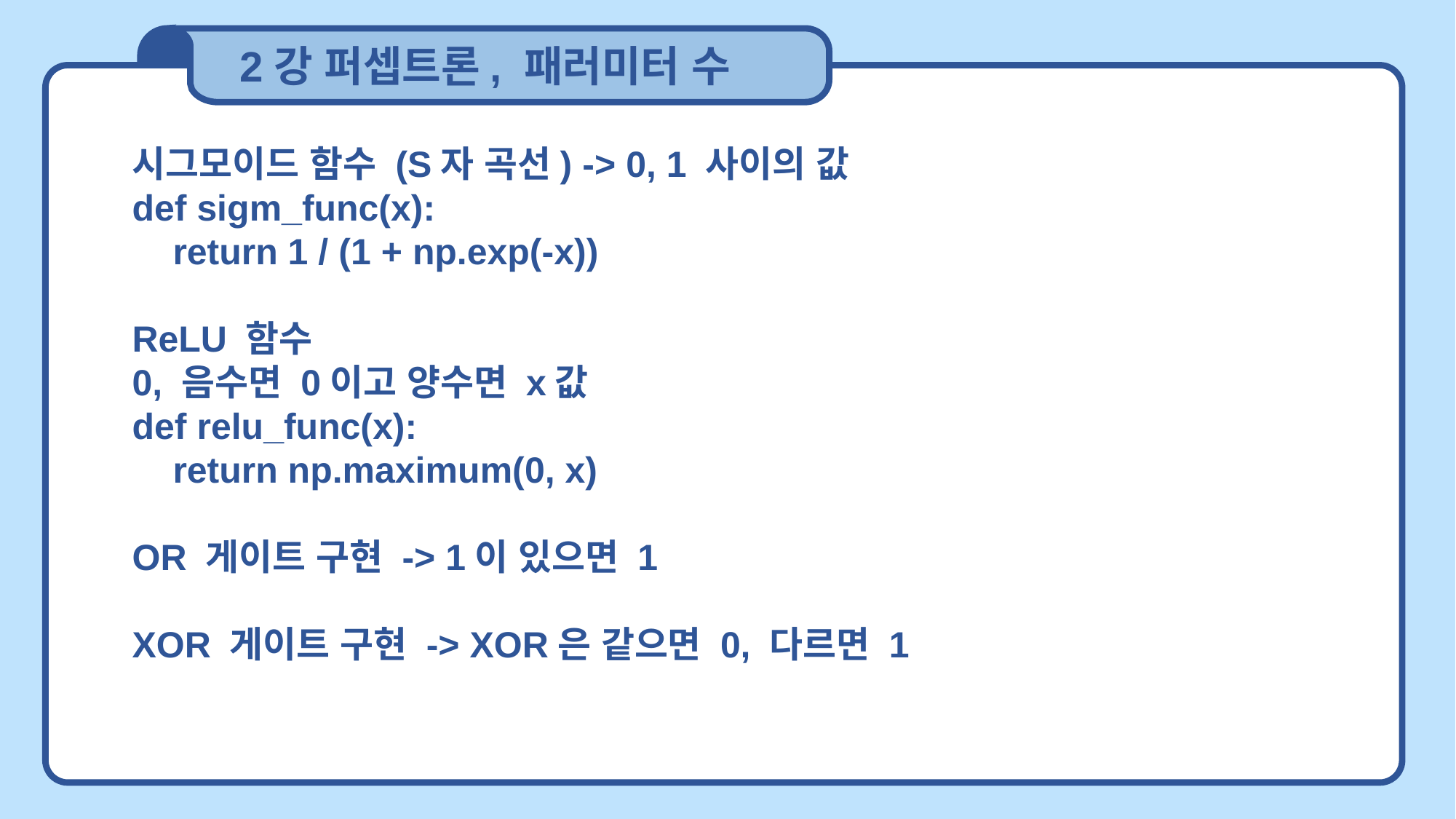

2강 퍼셉트론, 패러미터 수

시그모이드 함수 (S자 곡선) -> 0, 1 사이의 값
def sigm_func(x):
    return 1 / (1 + np.exp(-x))

ReLU 함수
0, 음수면 0이고 양수면 x값
def relu_func(x):
    return np.maximum(0, x)

OR 게이트 구현 -> 1이 있으면 1

XOR 게이트 구현 -> XOR은 같으면 0, 다르면 1